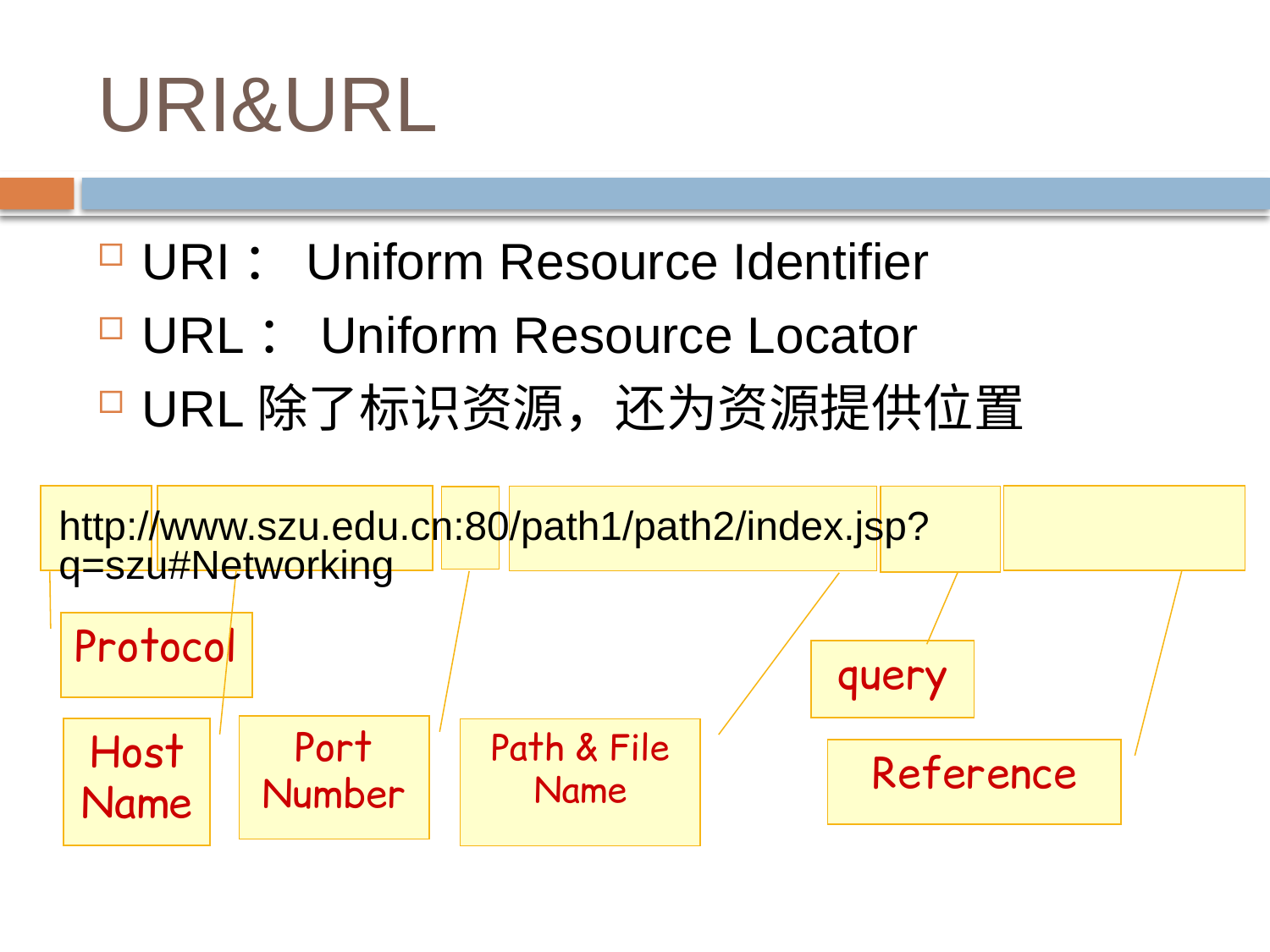

# URI&URL
URI：Uniform Resource Identifier
URL：Uniform Resource Locator
URL除了标识资源，还为资源提供位置

Protocol

Host Name

Reference

query

Path & File Name

Port Number
http://www.szu.edu.cn:80/path1/path2/index.jsp?q=szu#Networking